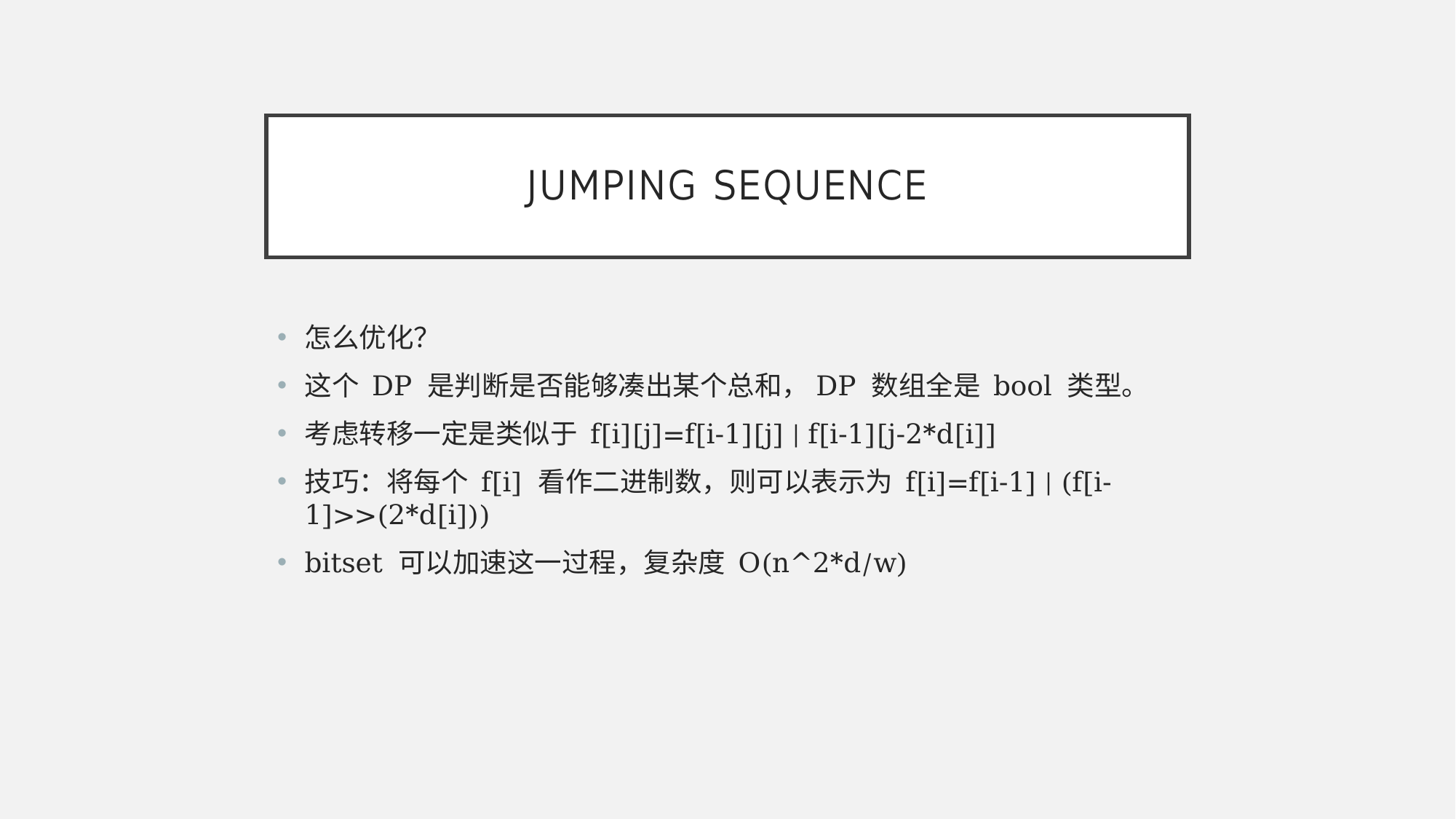

# jumping sequence
怎么优化？
这个 DP 是判断是否能够凑出某个总和，DP 数组全是 bool 类型。
考虑转移一定是类似于 f[i][j]=f[i-1][j] | f[i-1][j-2*d[i]]
技巧：将每个 f[i] 看作二进制数，则可以表示为 f[i]=f[i-1] | (f[i-1]>>(2*d[i]))
bitset 可以加速这一过程，复杂度 O(n^2*d/w)